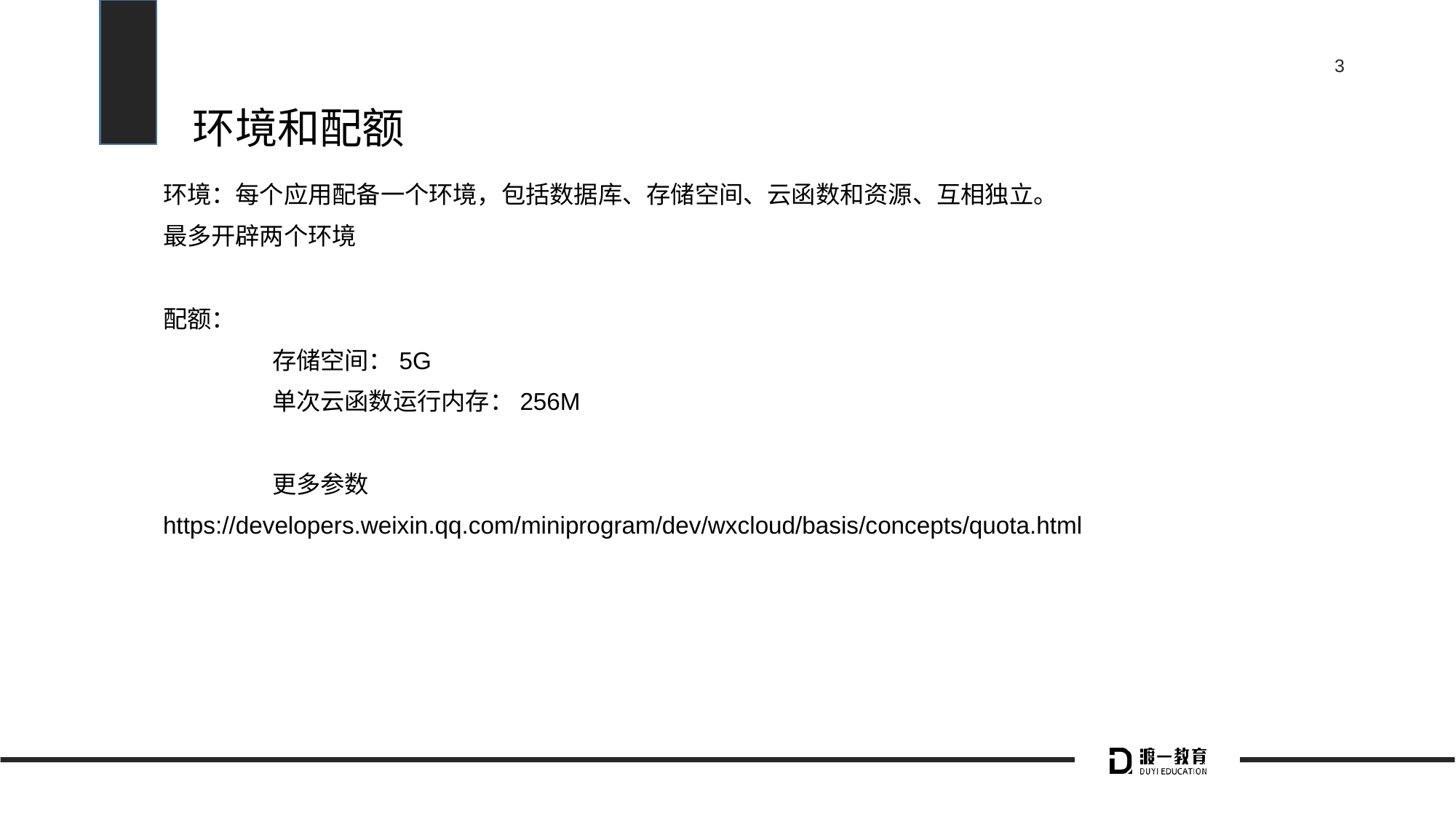

# 环境和配额
环境：每个应用配备一个环境，包括数据库、存储空间、云函数和资源、互相独立。
最多开辟两个环境

配额：
	存储空间：5G
	单次云函数运行内存：256M

	更多参数
https://developers.weixin.qq.com/miniprogram/dev/wxcloud/basis/concepts/quota.html